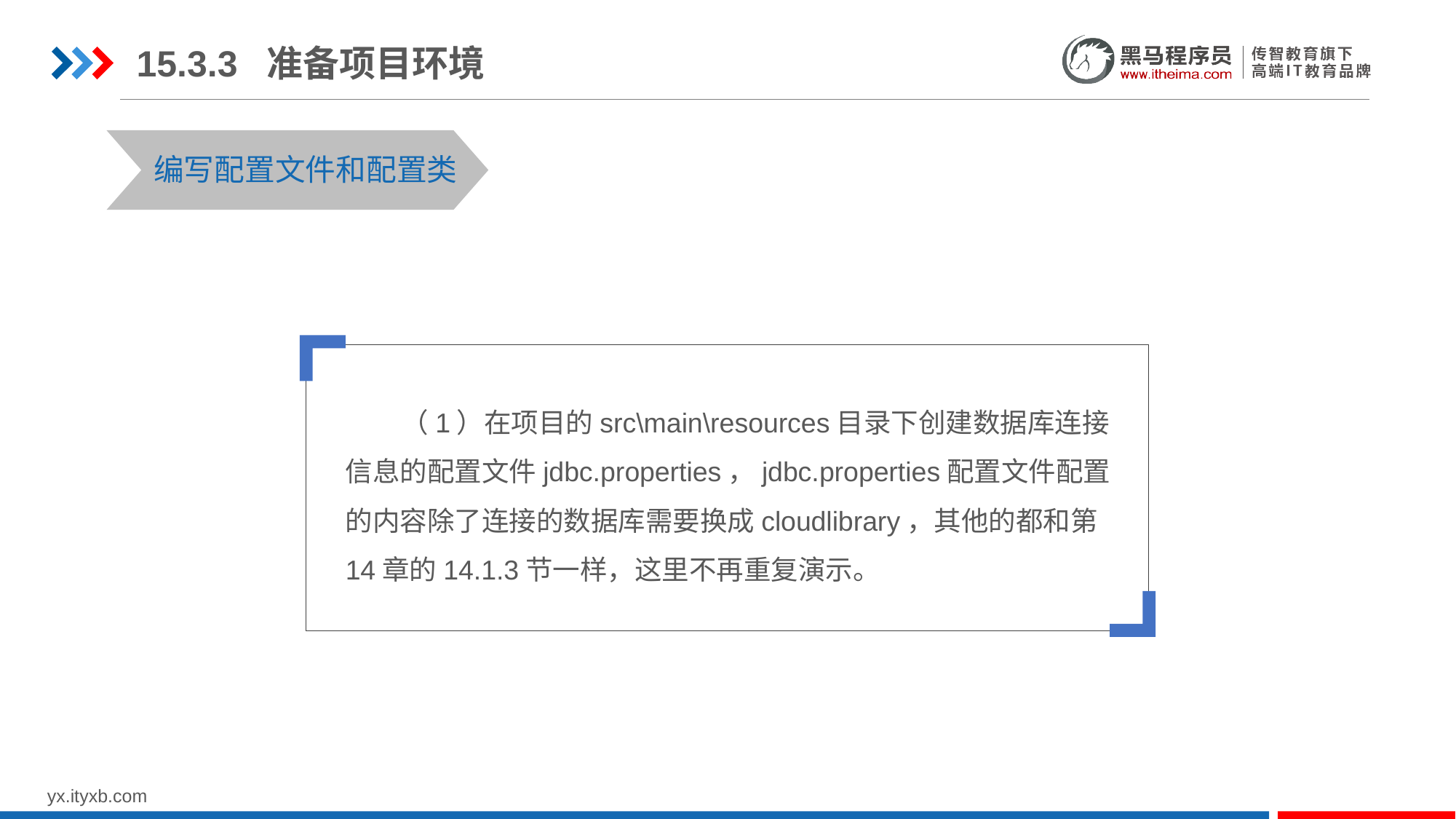

15.3.3  准备项目环境

编写配置文件和配置类

        （1）在项目的src\main\resources目录下创建数据库连接信息的配置文件jdbc.properties，jdbc.properties配置文件配置的内容除了连接的数据库需要换成cloudlibrary，其他的都和第14章的14.1.3节一样，这里不再重复演示。